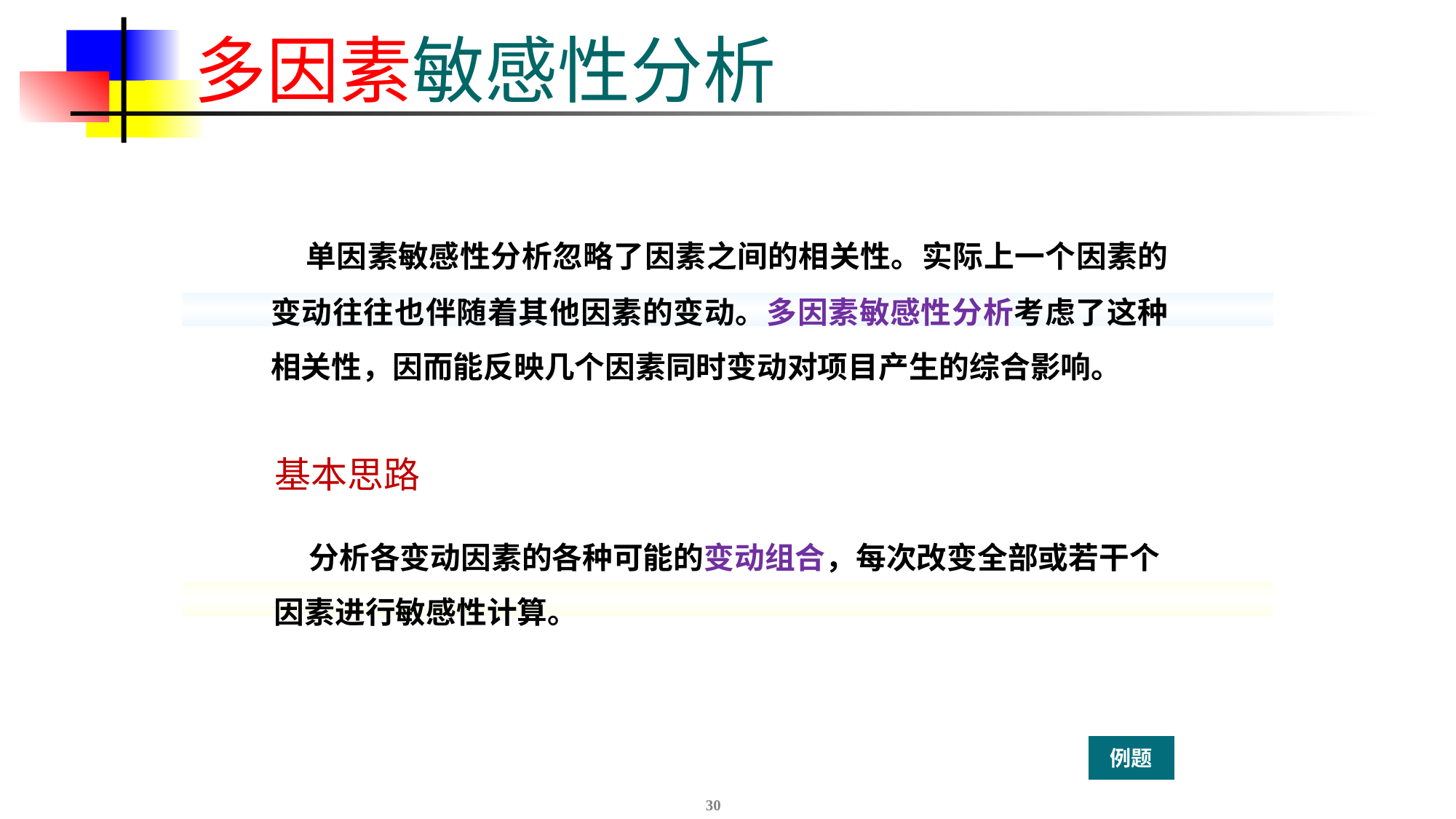

# 多因素敏感性分析
   单因素敏感性分析忽略了因素之间的相关性。实际上一个因素的变动往往也伴随着其他因素的变动。多因素敏感性分析考虑了这种相关性，因而能反映几个因素同时变动对项目产生的综合影响。

基本思路
    分析各变动因素的各种可能的变动组合，每次改变全部或若干个因素进行敏感性计算。

例题
30